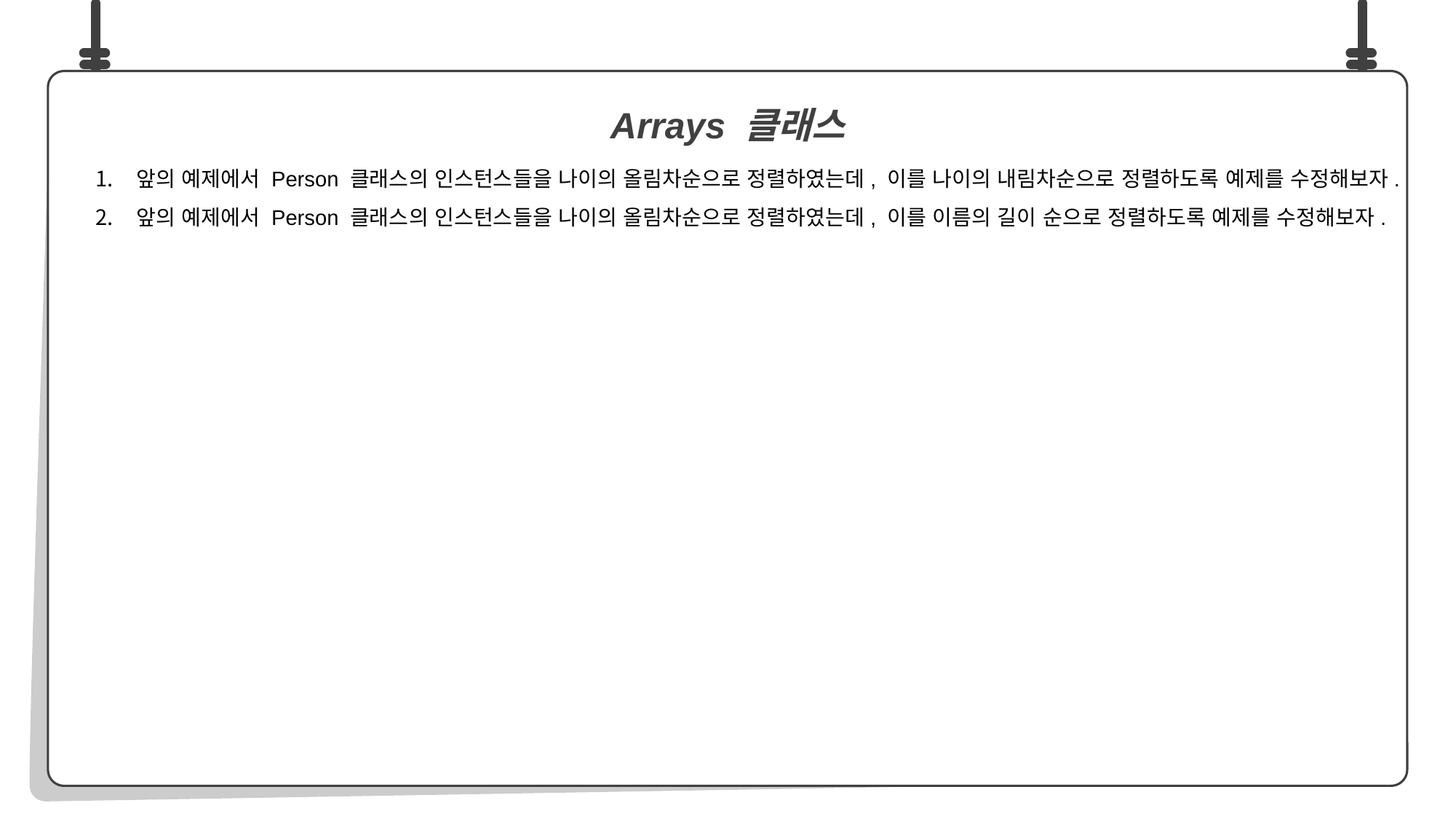

앞의 예제에서 Person 클래스의 인스턴스들을 나이의 올림차순으로 정렬하였는데, 이를 나이의 내림차순으로 정렬하도록 예제를 수정해보자.
앞의 예제에서 Person 클래스의 인스턴스들을 나이의 올림차순으로 정렬하였는데, 이를 이름의 길이 순으로 정렬하도록 예제를 수정해보자.
Arrays 클래스